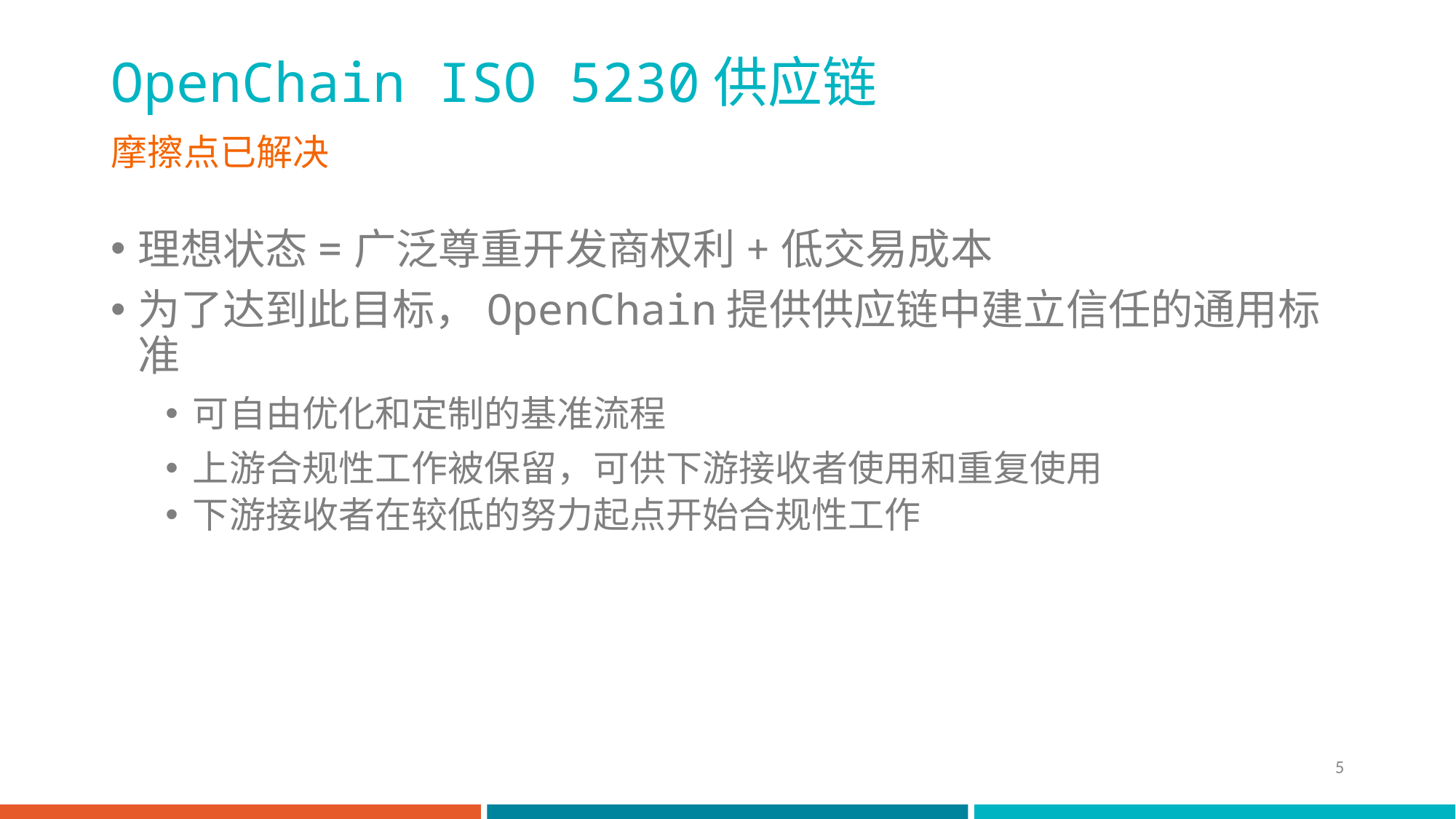

# OpenChain ISO 5230供应链
摩擦点已解决
理想状态=广泛尊重开发商权利+低交易成本
为了达到此目标，OpenChain提供供应链中建立信任的通用标准
可自由优化和定制的基准流程
上游合规性工作被保留，可供下游接收者使用和重复使用
下游接收者在较低的努力起点开始合规性工作
5